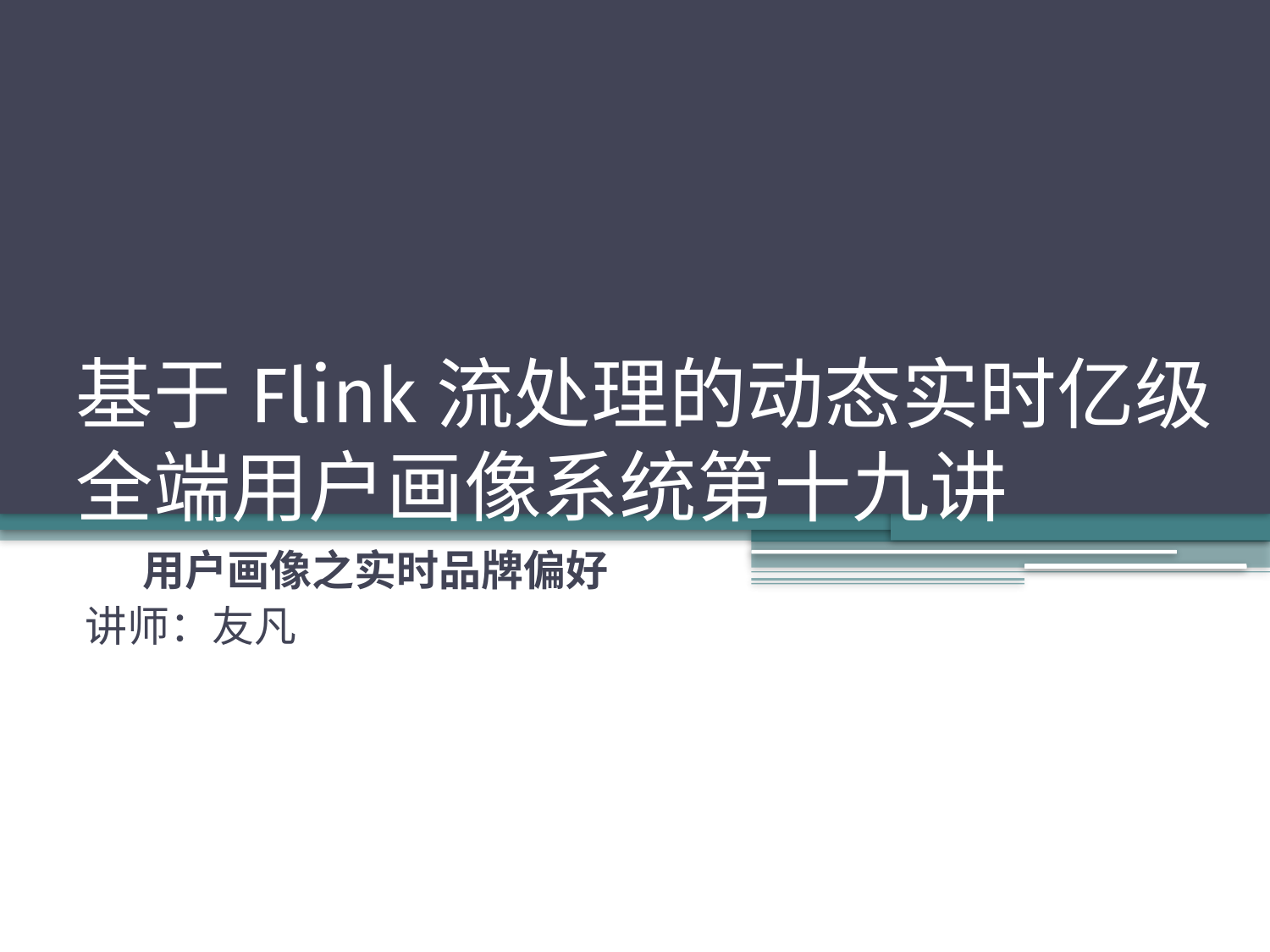

# 基于Flink流处理的动态实时亿级全端用户画像系统第十九讲
     用户画像之实时品牌偏好
讲师：友凡